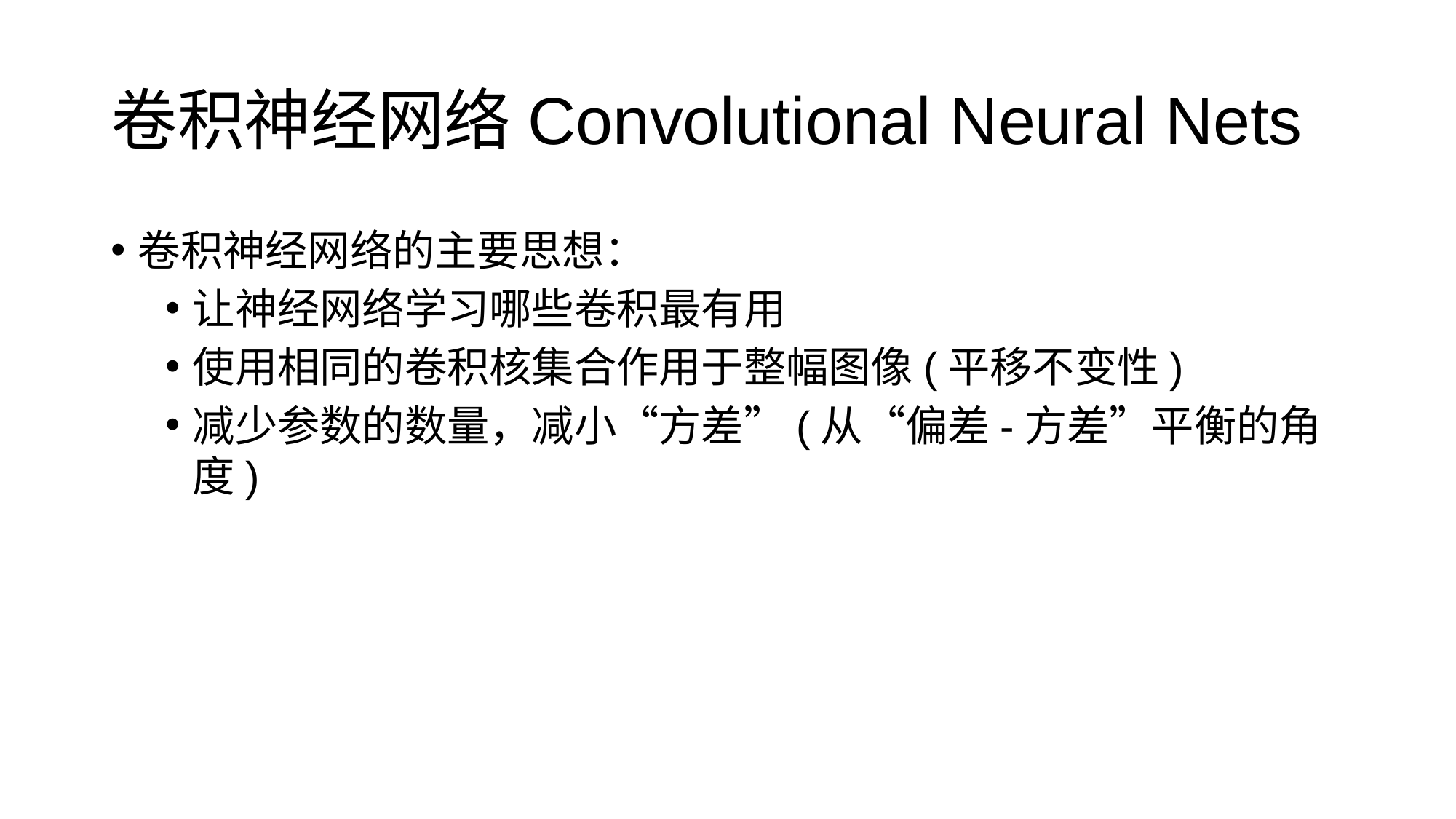

# 卷积神经网络Convolutional Neural Nets
卷积神经网络的主要思想：
让神经网络学习哪些卷积最有用
使用相同的卷积核集合作用于整幅图像(平移不变性)
减少参数的数量，减小“方差”(从“偏差-方差”平衡的角度)